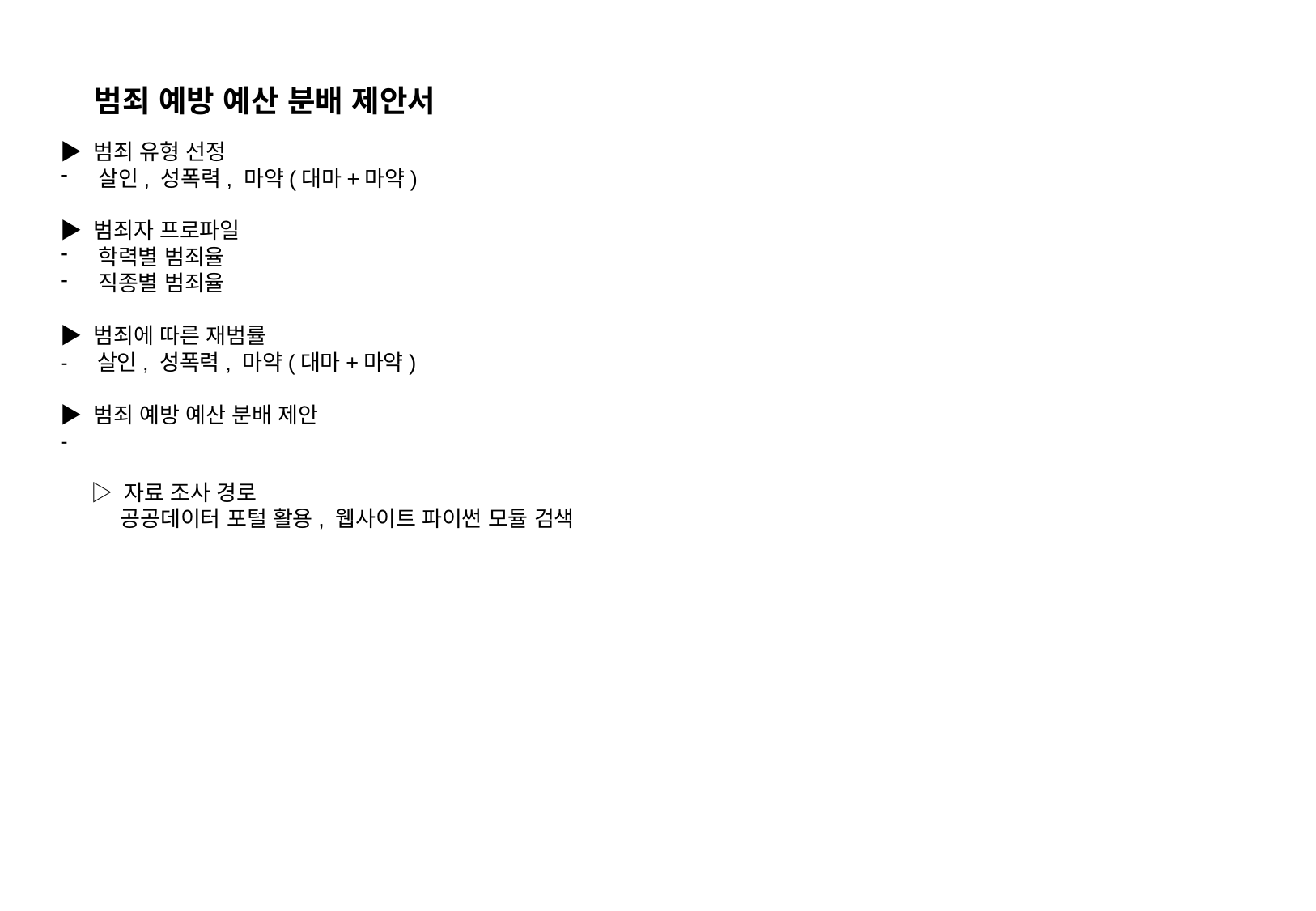

범죄 예방 예산 분배 제안서
▶ 범죄 유형 선정
살인, 성폭력, 마약(대마+마약)

▶ 범죄자 프로파일
학력별 범죄율
직종별 범죄율

▶ 범죄에 따른 재범률
-    살인, 성폭력, 마약(대마+마약)

▶ 범죄 예방 예산 분배 제안
-
▷ 자료 조사 경로
    공공데이터 포털 활용, 웹사이트 파이썬 모듈 검색